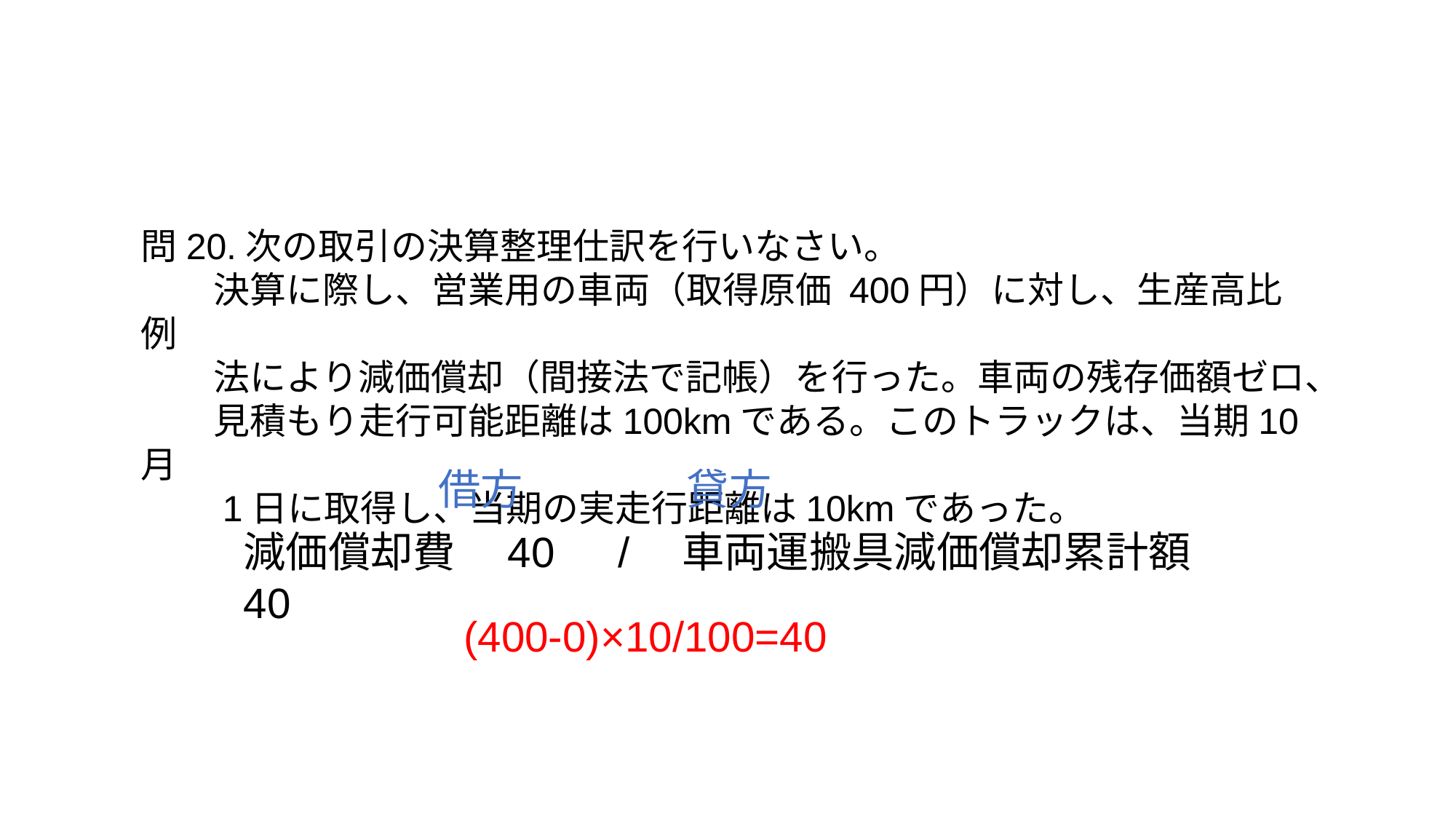

問20.次の取引の決算整理仕訳を行いなさい。
　　決算に際し、営業用の車両（取得原価 400円）に対し、生産高比例
　　法により減価償却（間接法で記帳）を行った。車両の残存価額ゼロ、
　　見積もり走行可能距離は100kmである。このトラックは、当期10月
　　1日に取得し、当期の実走行距離は10kmであった。
借方
貸方
減価償却費　40　/　車両運搬具減価償却累計額　40
(400-0)×10/100=40